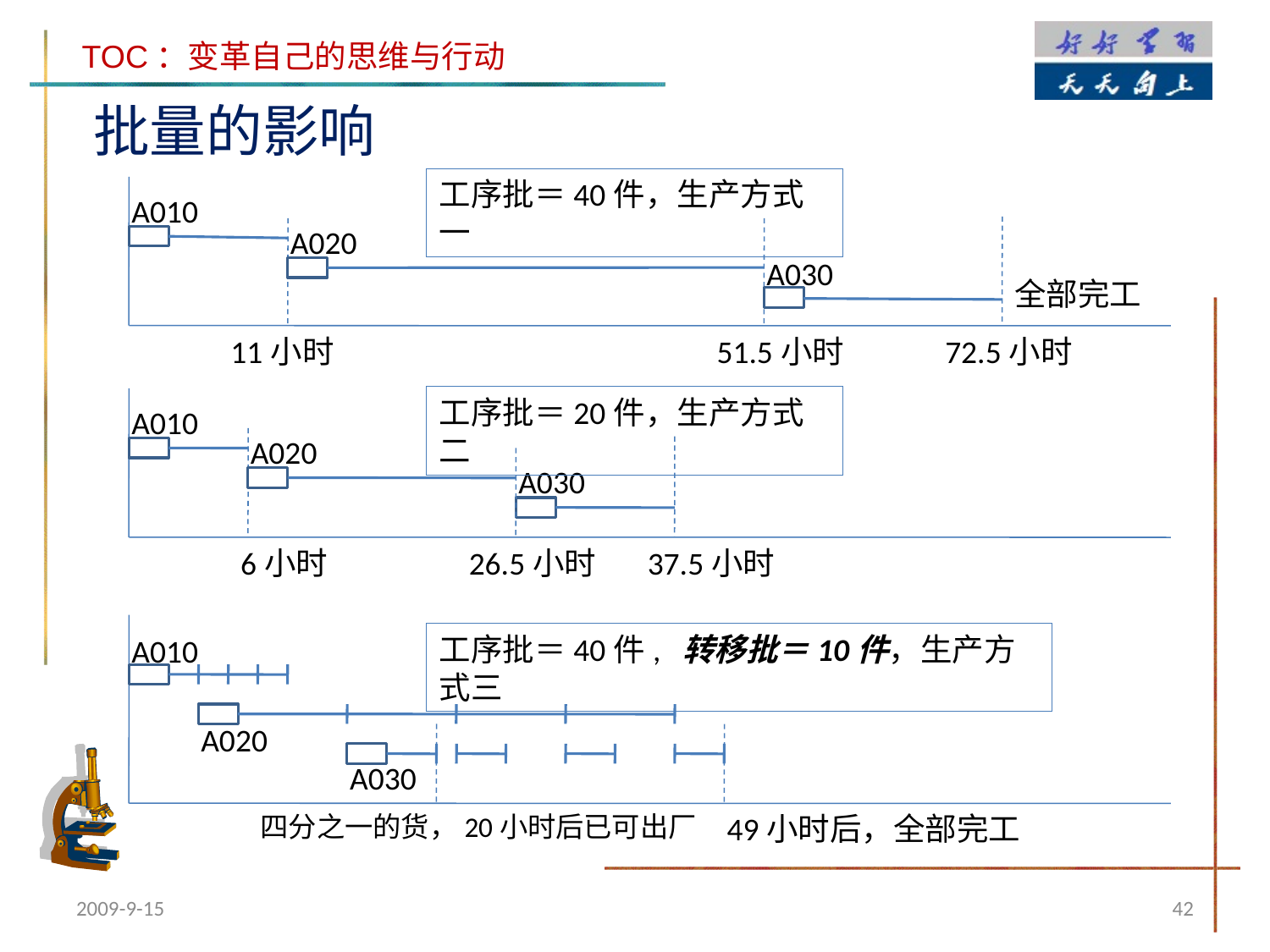

批量的影响
工序批＝40件，生产方式一
A010
A020

A030

全部完工

11小时
51.5小时
72.5小时
工序批＝20件，生产方式二
A010
A020

A030

6小时
26.5小时
37.5小时
工序批＝40件,  转移批＝10件，生产方式三
A010

A020

A030
四分之一的货，20小时后已可出厂
49小时后，全部完工
2009-9-15
42